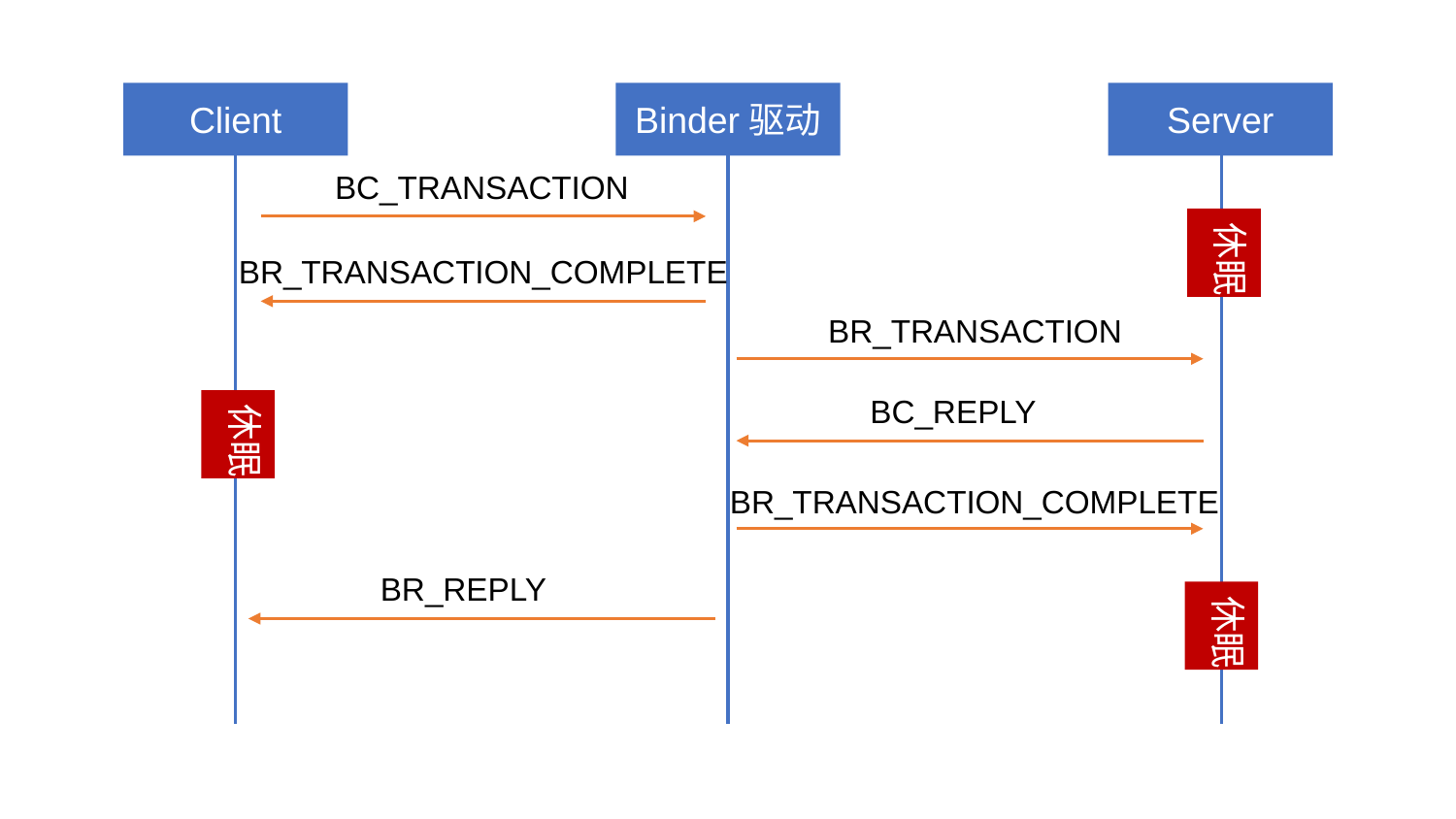

Client
Binder驱动
Server
BC_TRANSACTION
休眠
BR_TRANSACTION_COMPLETE
BR_TRANSACTION
BC_REPLY
休眠
BR_TRANSACTION_COMPLETE
BR_REPLY
休眠